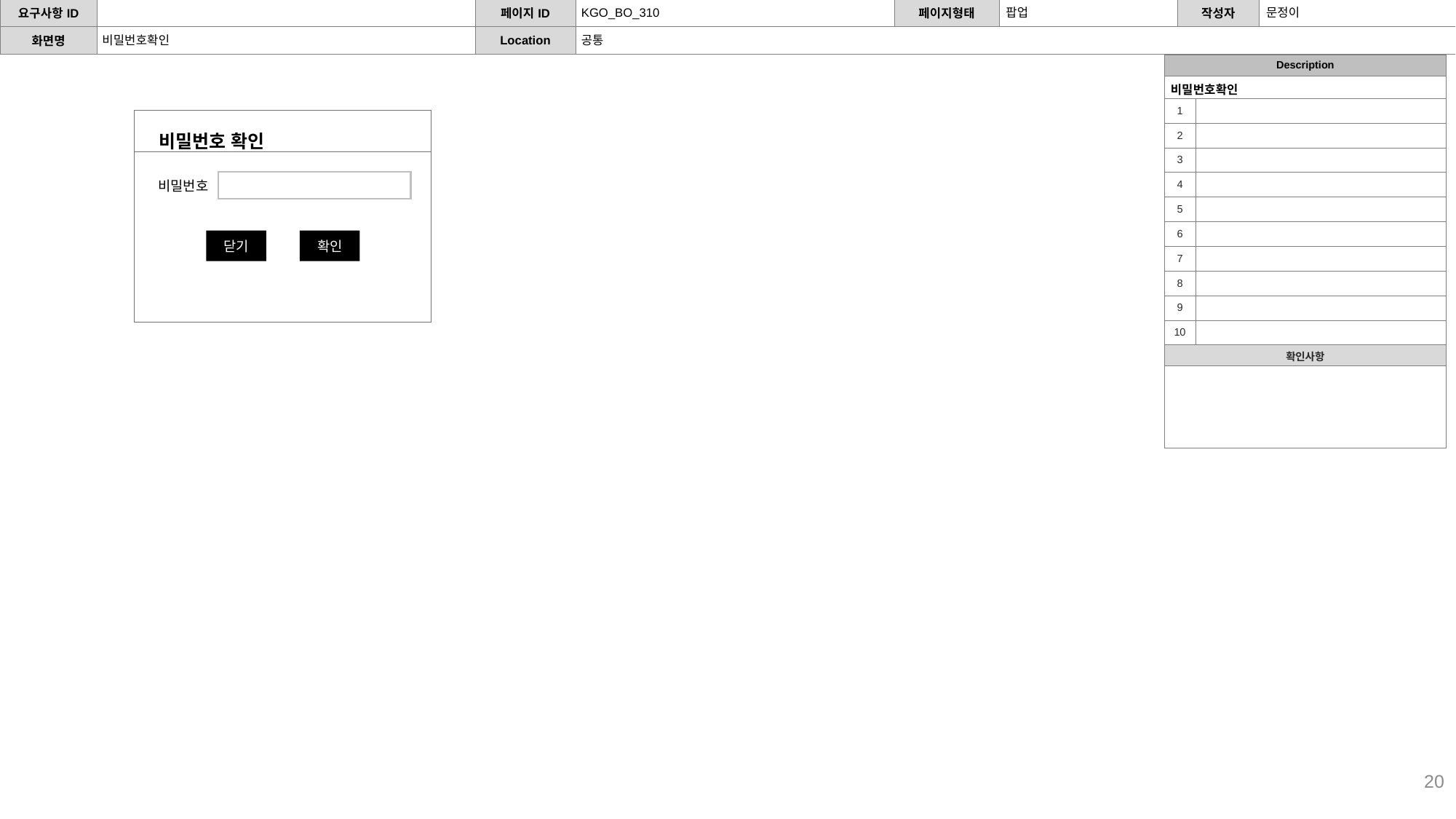

KGO_BO_310
팝업
문정이
비밀번호확인
공통
| Description |  |
| --- | --- |
| 비밀번호확인 |  |
| 1 |  |
| 2 |  |
| 3 |  |
| 4 |  |
| 5 |  |
| 6 |  |
| 7 |  |
| 8 |  |
| 9 |  |
| 10 |  |
| 확인사항 |  |
|  |  |
|  |
| --- |
|  |
비밀번호 확인

비밀번호
닫기
확인
20